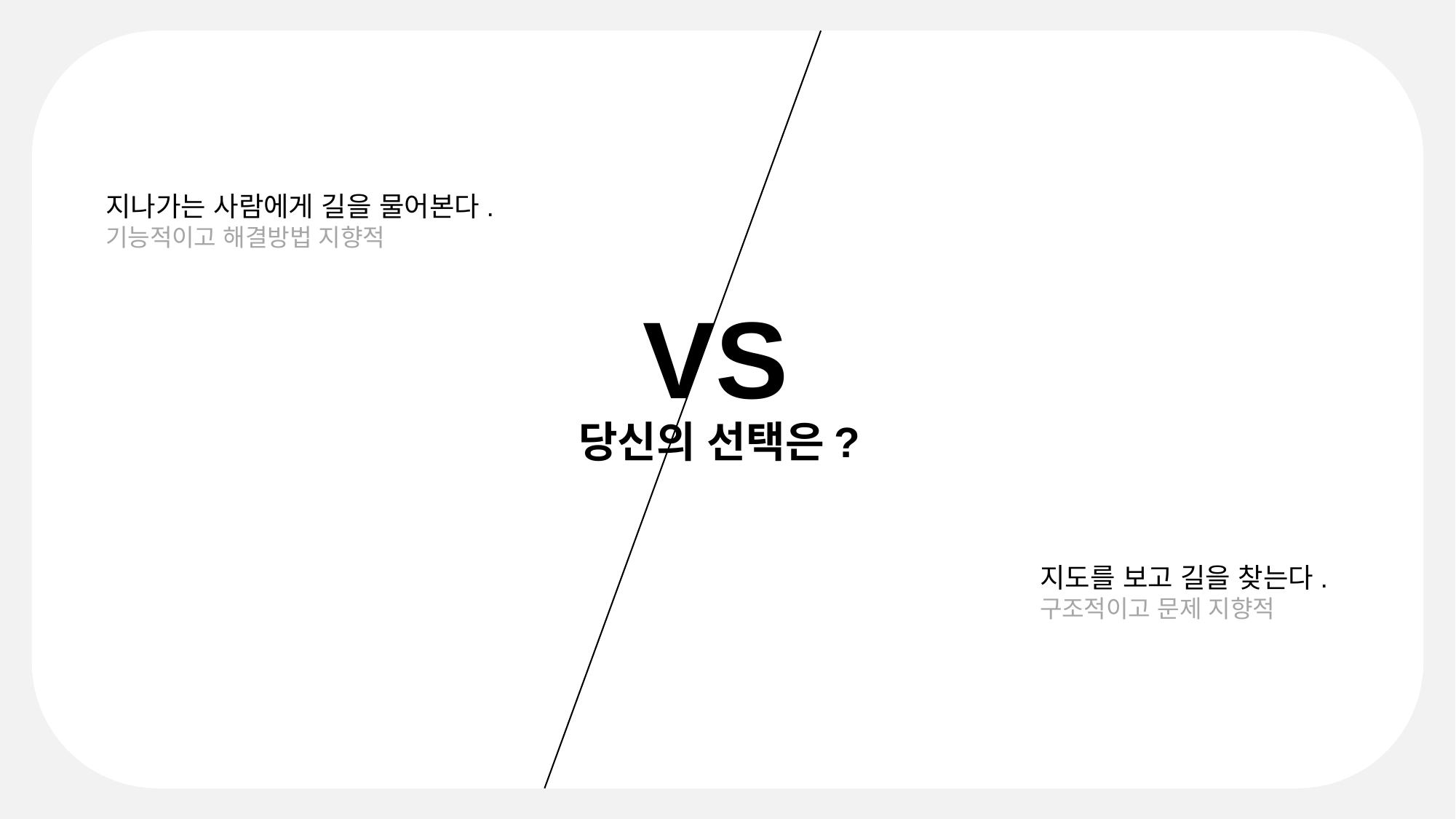

지나가는 사람에게 길을 물어본다.
기능적이고 해결방법 지향적
VS
당신의 선택은?
지도를 보고 길을 찾는다.
구조적이고 문제 지향적